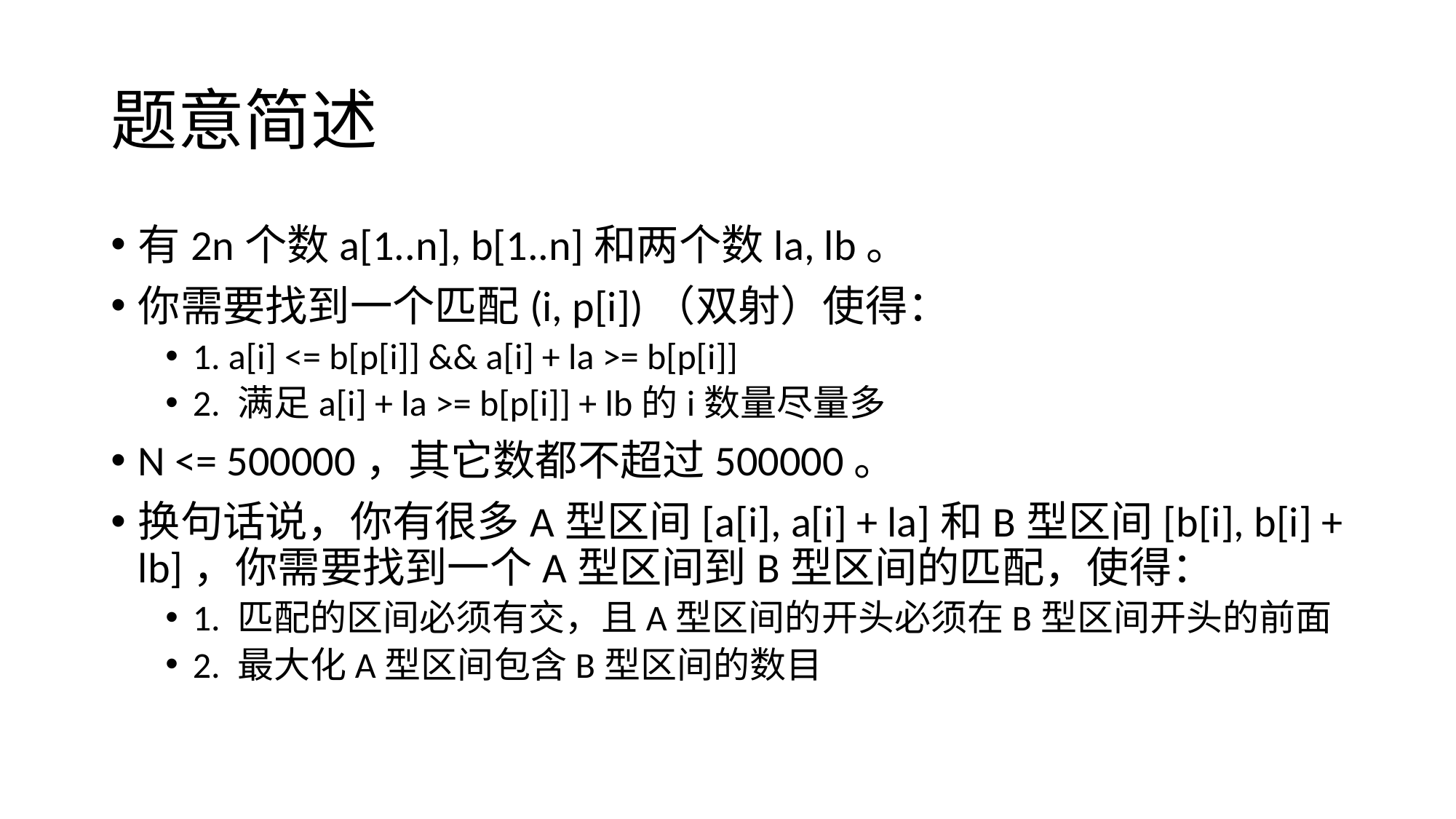

# 题意简述
有2n个数a[1..n], b[1..n]和两个数la, lb。
你需要找到一个匹配(i, p[i])（双射）使得：
1. a[i] <= b[p[i]] && a[i] + la >= b[p[i]]
2. 满足a[i] + la >= b[p[i]] + lb的i数量尽量多
N <= 500000，其它数都不超过500000。
换句话说，你有很多A型区间[a[i], a[i] + la]和B型区间[b[i], b[i] + lb]，你需要找到一个A型区间到B型区间的匹配，使得：
1. 匹配的区间必须有交，且A型区间的开头必须在B型区间开头的前面
2. 最大化A型区间包含B型区间的数目